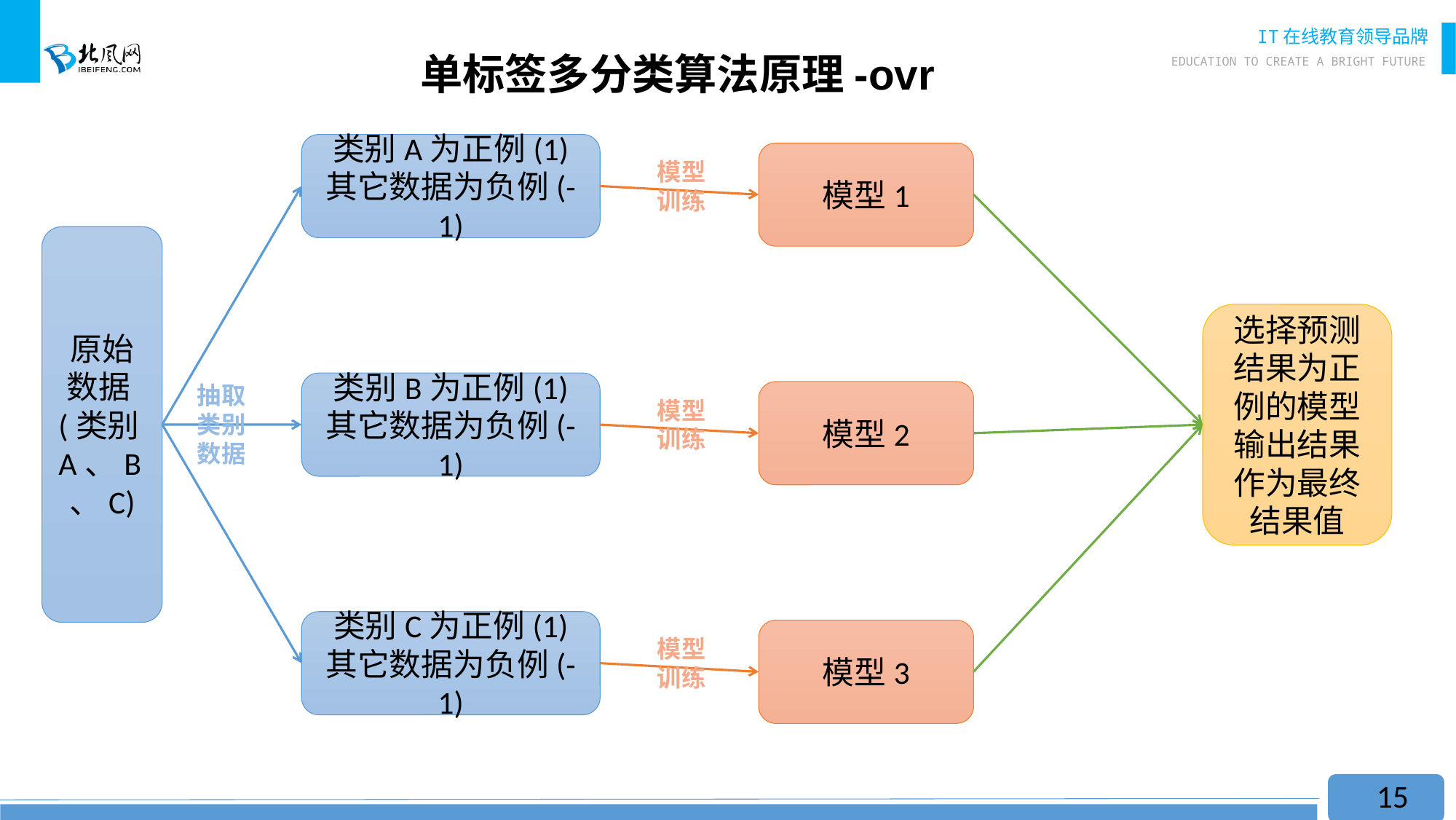

# 单标签多分类算法原理-ovr
类别A为正例(1)
其它数据为负例(-1)
模型1
模型2
模型3
模型
训练
原始数据(类别A、B、C)
选择预测结果为正例的模型输出结果作为最终结果值
类别B为正例(1)
其它数据为负例(-1)
抽取
类别
数据
模型
训练
类别C为正例(1)
其它数据为负例(-1)
模型
训练